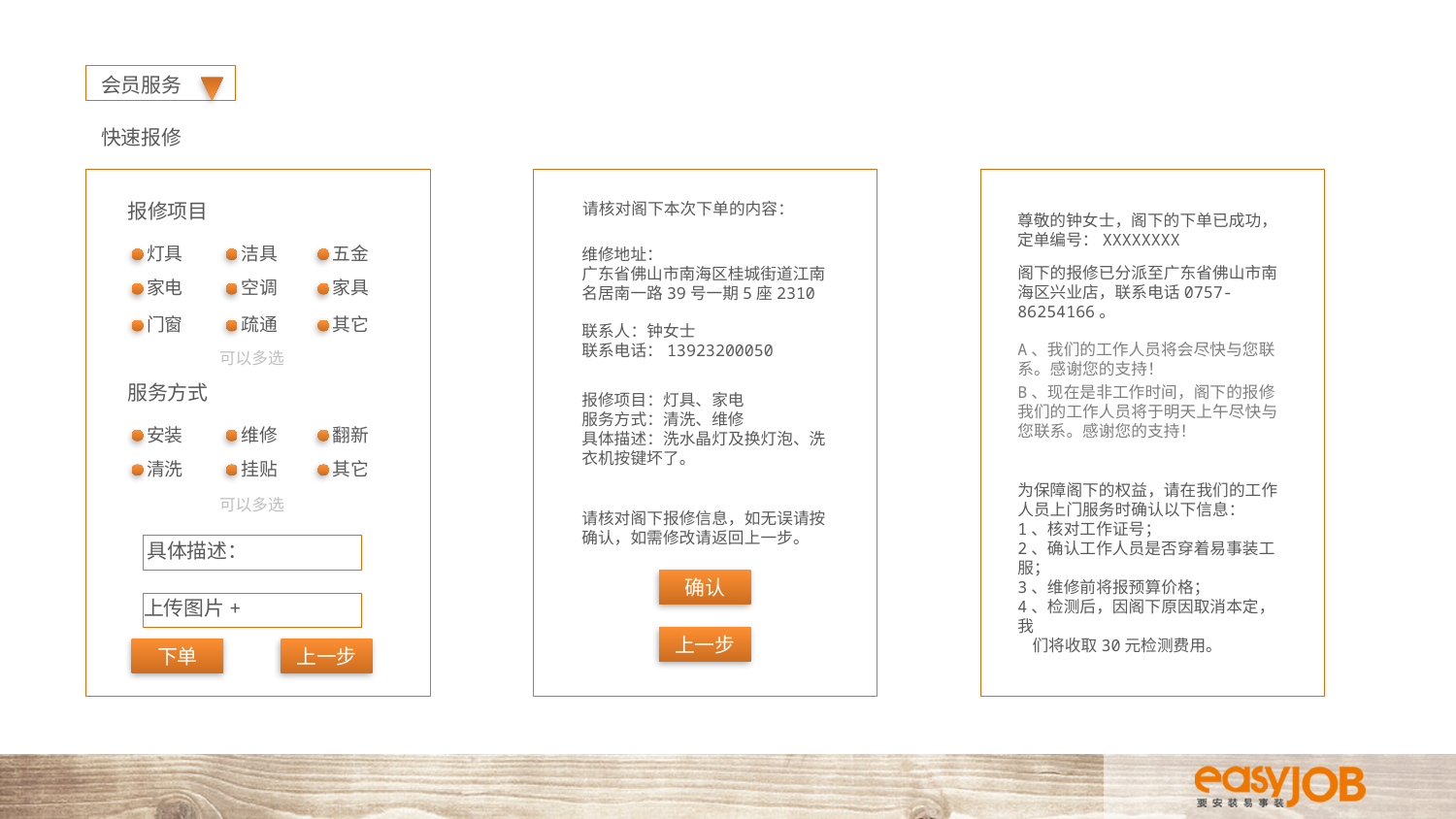

会员服务

快速报修

报修项目
请核对阁下本次下单的内容：
尊敬的钟女士，阁下的下单已成功，定单编号：XXXXXXXX
灯具
洁具
五金
维修地址：
广东省佛山市南海区桂城街道江南名居南一路39号一期5座2310

阁下的报修已分派至广东省佛山市南海区兴业店，联系电话0757-86254166。
家电
空调
家具

门窗
疏通
其它
联系人：钟女士
联系电话：13923200050

A、我们的工作人员将会尽快与您联系。感谢您的支持！
可以多选
服务方式
B、现在是非工作时间，阁下的报修我们的工作人员将于明天上午尽快与您联系。感谢您的支持！
报修项目：灯具、家电
服务方式：清洗、维修
具体描述：洗水晶灯及换灯泡、洗衣机按键坏了。
安装
维修
翻新

清洗
挂贴
其它

为保障阁下的权益，请在我们的工作人员上门服务时确认以下信息：
1、核对工作证号；
2、确认工作人员是否穿着易事装工服；
3、维修前将报预算价格；
4、检测后，因阁下原因取消本定，我
   们将收取30元检测费用。
可以多选
请核对阁下报修信息，如无误请按确认，如需修改请返回上一步。
具体描述：

确认
上传图片+

上一步
下单
上一步